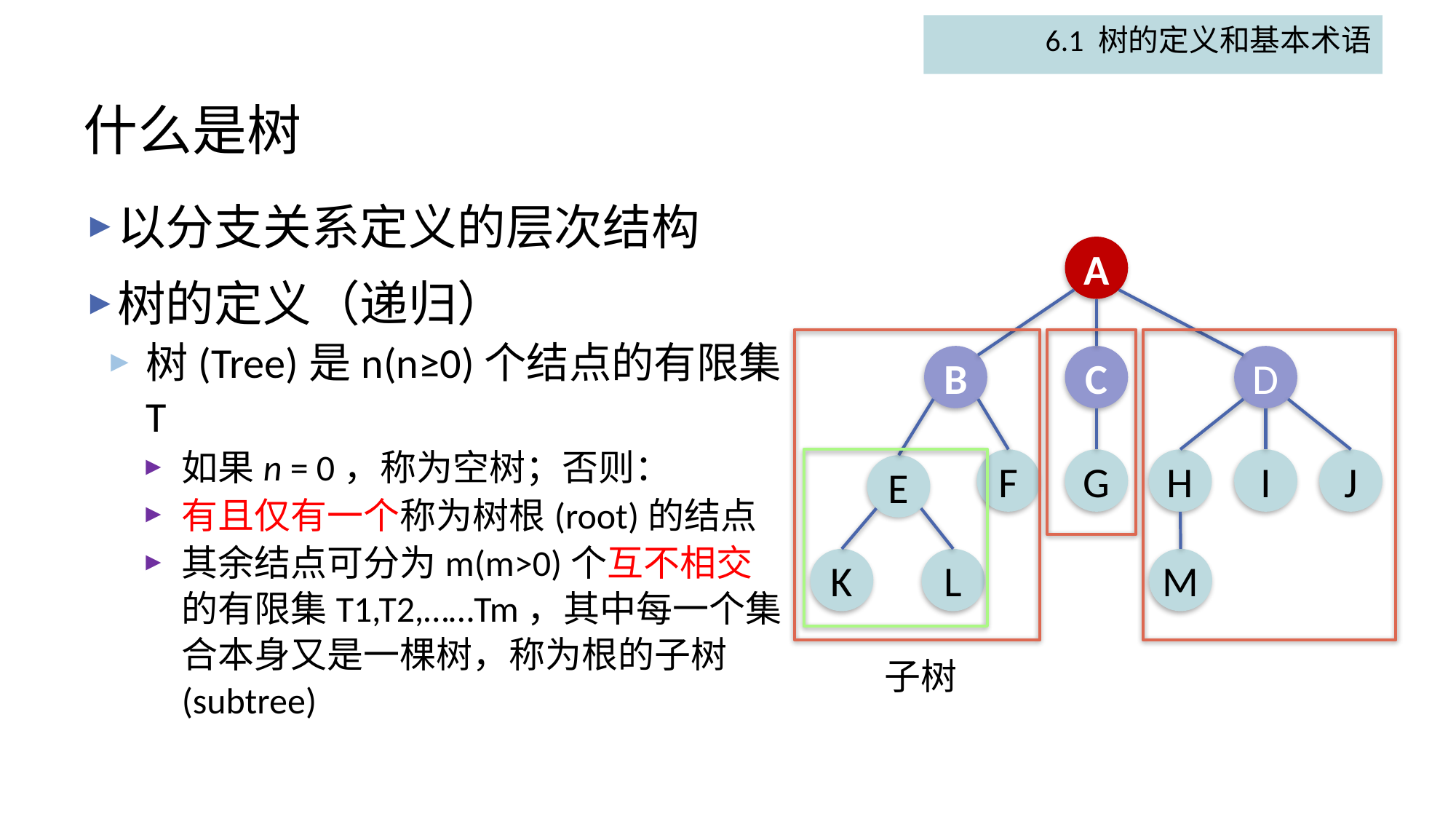

6.1 树的定义和基本术语
# 什么是树
以分支关系定义的层次结构
树的定义（递归）
树(Tree)是n(n≥0)个结点的有限集T
如果n = 0，称为空树；否则：
有且仅有一个称为树根(root)的结点
其余结点可分为m(m>0)个互不相交的有限集T1,T2,……Tm，其中每一个集合本身又是一棵树，称为根的子树(subtree)
A
B
C
D
F
G
H
I
J
E
K
L
M

子树